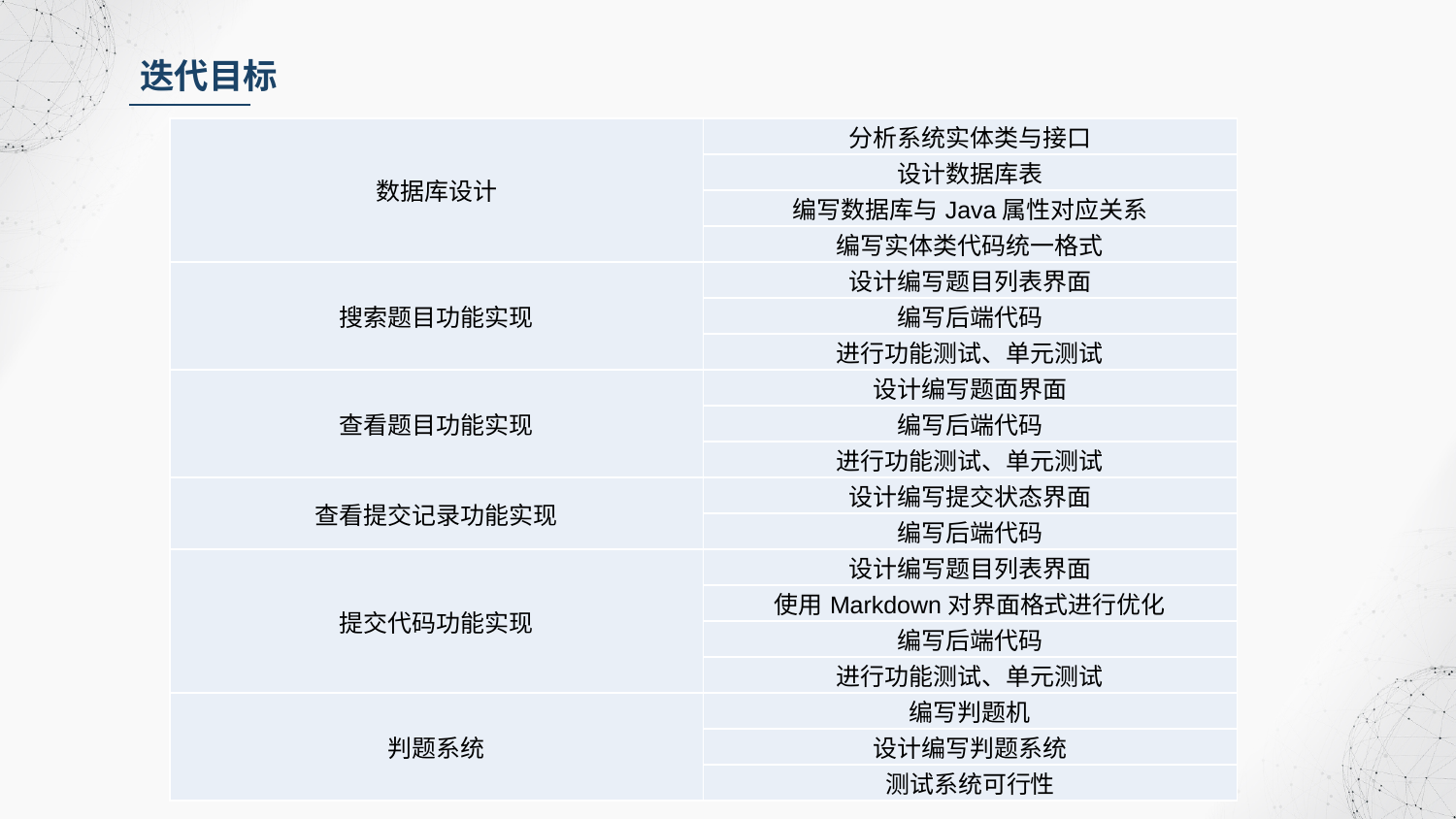

迭代目标
| 数据库设计 | 分析系统实体类与接口 |
| --- | --- |
|  | 设计数据库表 |
|  | 编写数据库与Java属性对应关系 |
|  | 编写实体类代码统一格式 |
| 搜索题目功能实现 | 设计编写题目列表界面 |
|  | 编写后端代码 |
|  | 进行功能测试、单元测试 |
| 查看题目功能实现 | 设计编写题面界面 |
|  | 编写后端代码 |
|  | 进行功能测试、单元测试 |
| 查看提交记录功能实现 | 设计编写提交状态界面 |
|  | 编写后端代码 |
| 提交代码功能实现 | 设计编写题目列表界面 |
|  | 使用Markdown对界面格式进行优化 |
|  | 编写后端代码 |
|  | 进行功能测试、单元测试 |
| 判题系统 | 编写判题机 |
|  | 设计编写判题系统 |
|  | 测试系统可行性 |